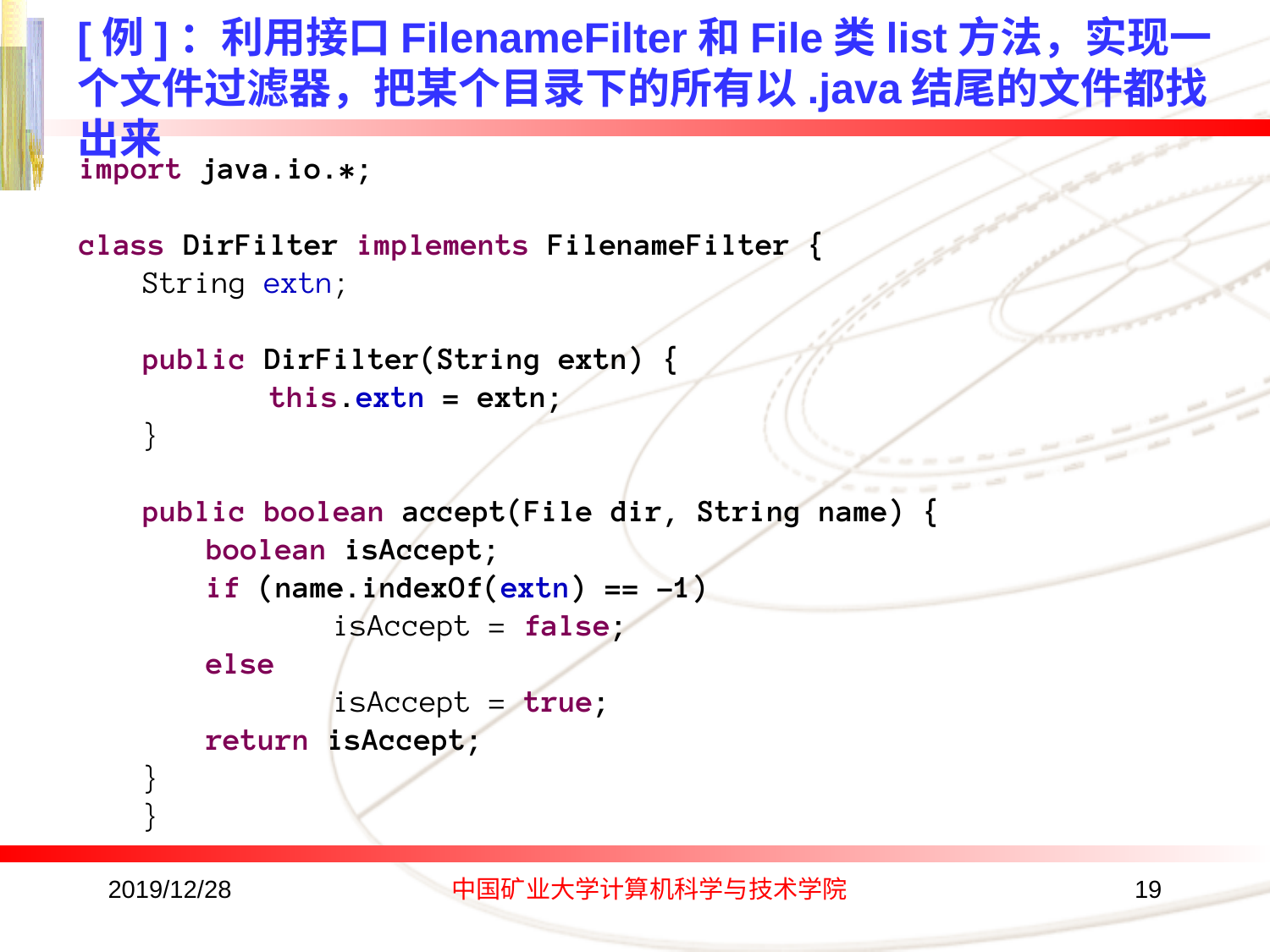

[例]：利用接口FilenameFilter和File类list方法，实现一个文件过滤器，把某个目录下的所有以.java结尾的文件都找出来
import java.io.*;

class DirFilter implements FilenameFilter {
String extn;

public DirFilter(String extn) {
	this.extn = extn;
}

public boolean accept(File dir, String name) {
boolean isAccept;
if (name.indexOf(extn) == -1)
	isAccept = false;
else
	isAccept = true;
return isAccept;
}
}
2019/12/28
中国矿业大学计算机科学与技术学院
19